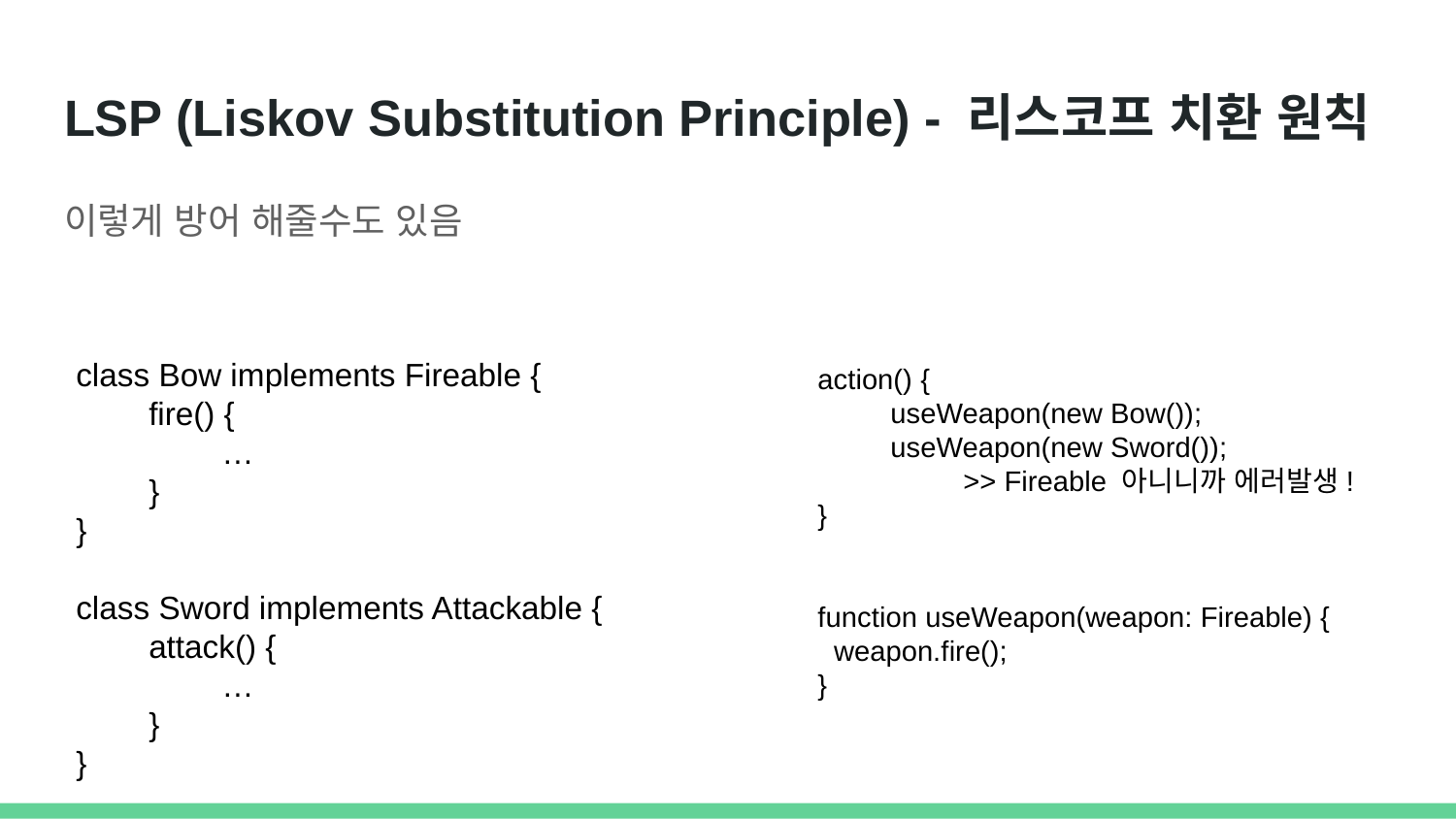

# LSP (Liskov Substitution Principle) - 리스코프 치환 원칙
이렇게 방어 해줄수도 있음
class Bow implements Fireable {
fire() {
	…
}
}

class Sword implements Attackable {
attack() {
	…
}
}
action() {
useWeapon(new Bow());
useWeapon(new Sword());
	>> Fireable 아니니까 에러발생!
}

function useWeapon(weapon: Fireable) {
  weapon.fire();
}